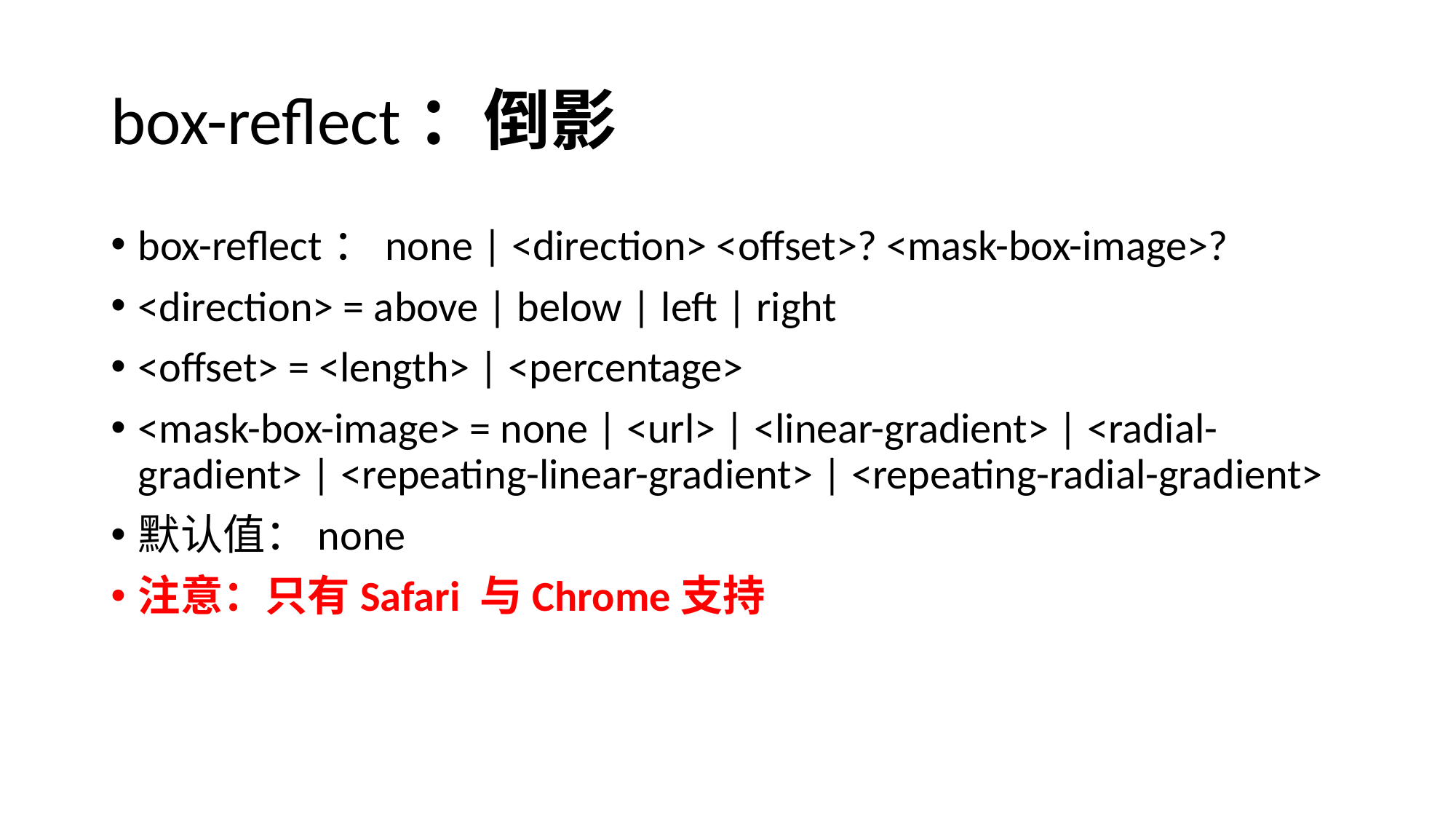

# box-reflect：倒影
box-reflect：none | <direction> <offset>? <mask-box-image>?
<direction> = above | below | left | right
<offset> = <length> | <percentage>
<mask-box-image> = none | <url> | <linear-gradient> | <radial-gradient> | <repeating-linear-gradient> | <repeating-radial-gradient>
默认值：none
注意：只有Safari 与Chrome支持